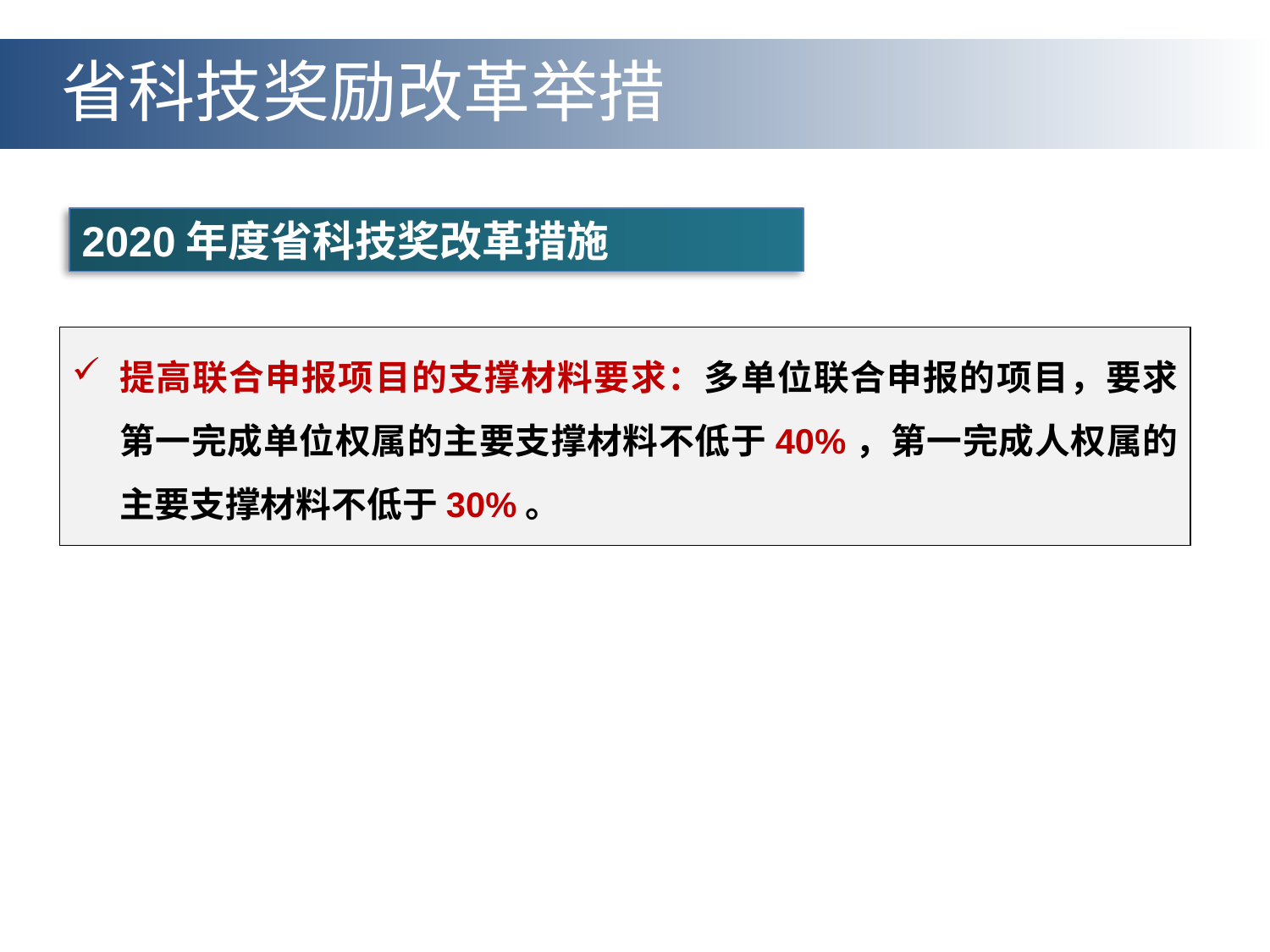

省科技奖励改革举措
2020年度省科技奖改革措施
提高联合申报项目的支撑材料要求：多单位联合申报的项目，要求第一完成单位权属的主要支撑材料不低于40%，第一完成人权属的主要支撑材料不低于30%。